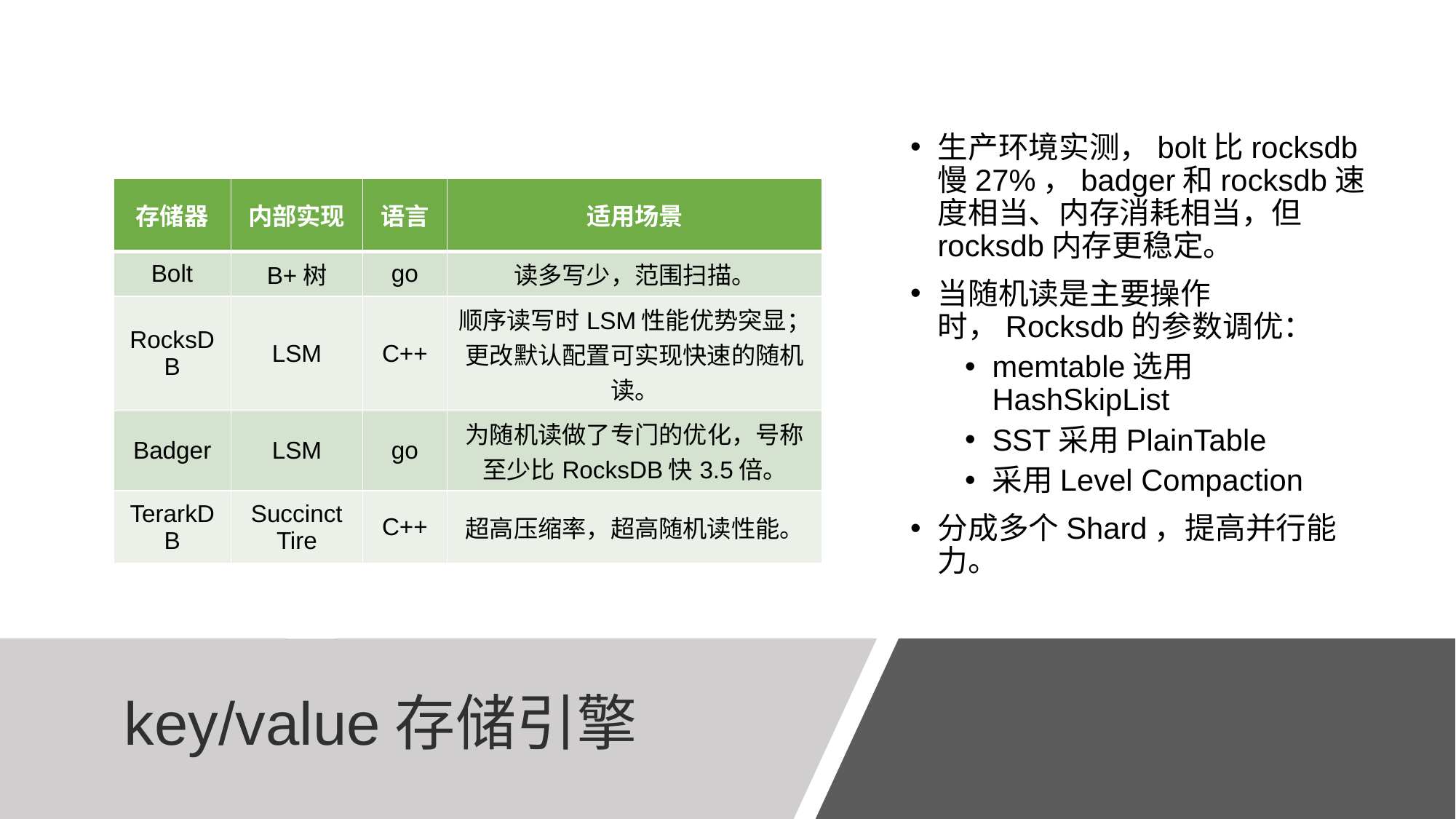

生产环境实测，bolt比rocksdb慢27%，badger和rocksdb速度相当、内存消耗相当，但rocksdb内存更稳定。
当随机读是主要操作时，Rocksdb的参数调优：
memtable选用HashSkipList
SST采用PlainTable
采用Level Compaction
分成多个Shard，提高并行能力。
| 存储器 | 内部实现 | 语言 | 适用场景 |
| --- | --- | --- | --- |
| Bolt | B+树 | go | 读多写少，范围扫描。 |
| RocksDB | LSM | C++ | 顺序读写时LSM性能优势突显；更改默认配置可实现快速的随机读。 |
| Badger | LSM | go | 为随机读做了专门的优化，号称至少比RocksDB快3.5倍。 |
| TerarkDB | Succinct Tire | C++ | 超高压缩率，超高随机读性能。 |

# key/value存储引擎